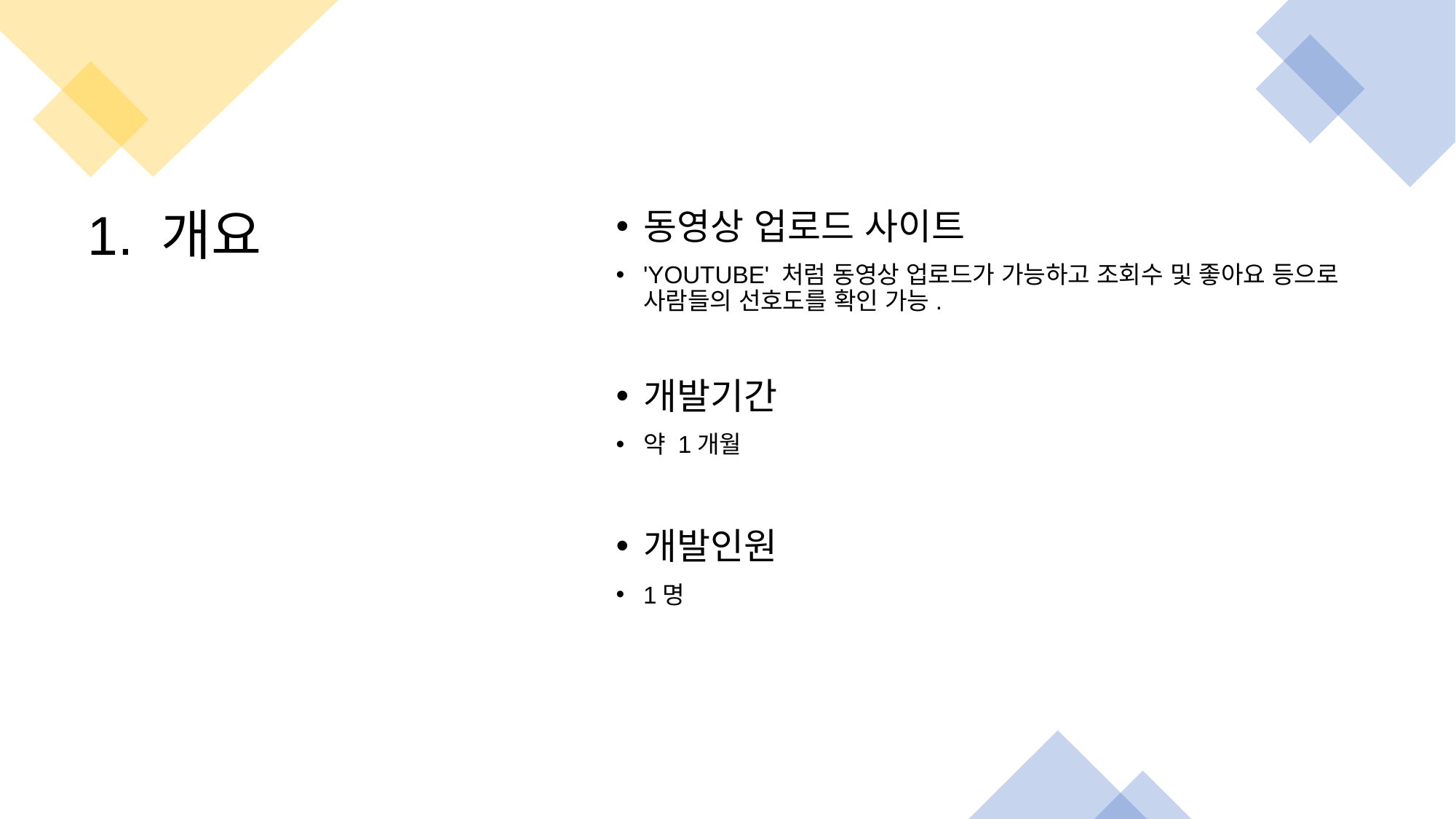

동영상 업로드 사이트
'YOUTUBE' 처럼 동영상 업로드가 가능하고 조회수 및 좋아요 등으로 사람들의 선호도를 확인 가능.

개발기간
약 1개월

개발인원
1명

# 1. 개요